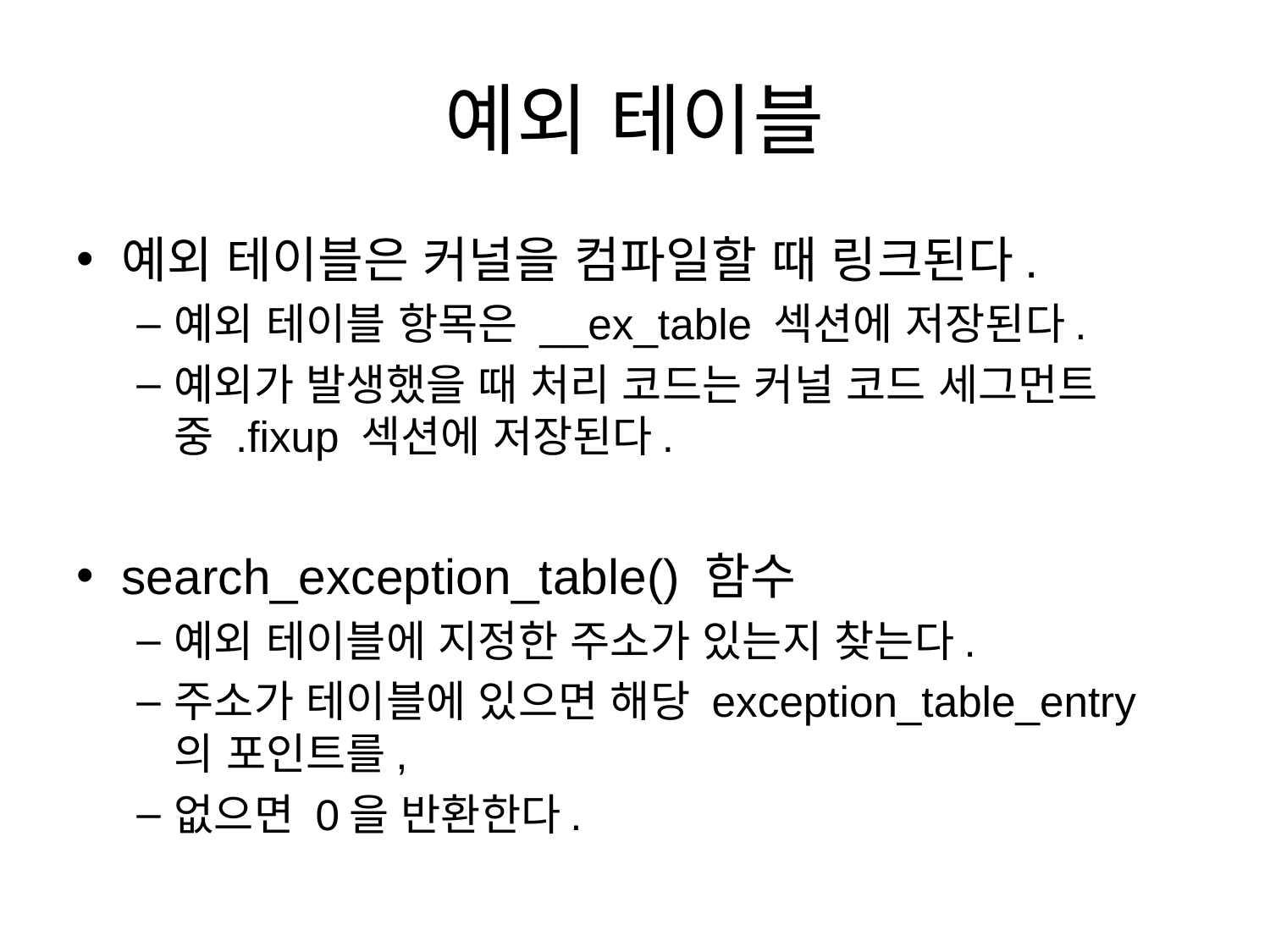

# 예외 테이블
예외 테이블은 커널을 컴파일할 때 링크된다.
예외 테이블 항목은 __ex_table 섹션에 저장된다.
예외가 발생했을 때 처리 코드는 커널 코드 세그먼트 중 .fixup 섹션에 저장된다.

search_exception_table() 함수
예외 테이블에 지정한 주소가 있는지 찾는다.
주소가 테이블에 있으면 해당 exception_table_entry 의 포인트를,
없으면 0을 반환한다.